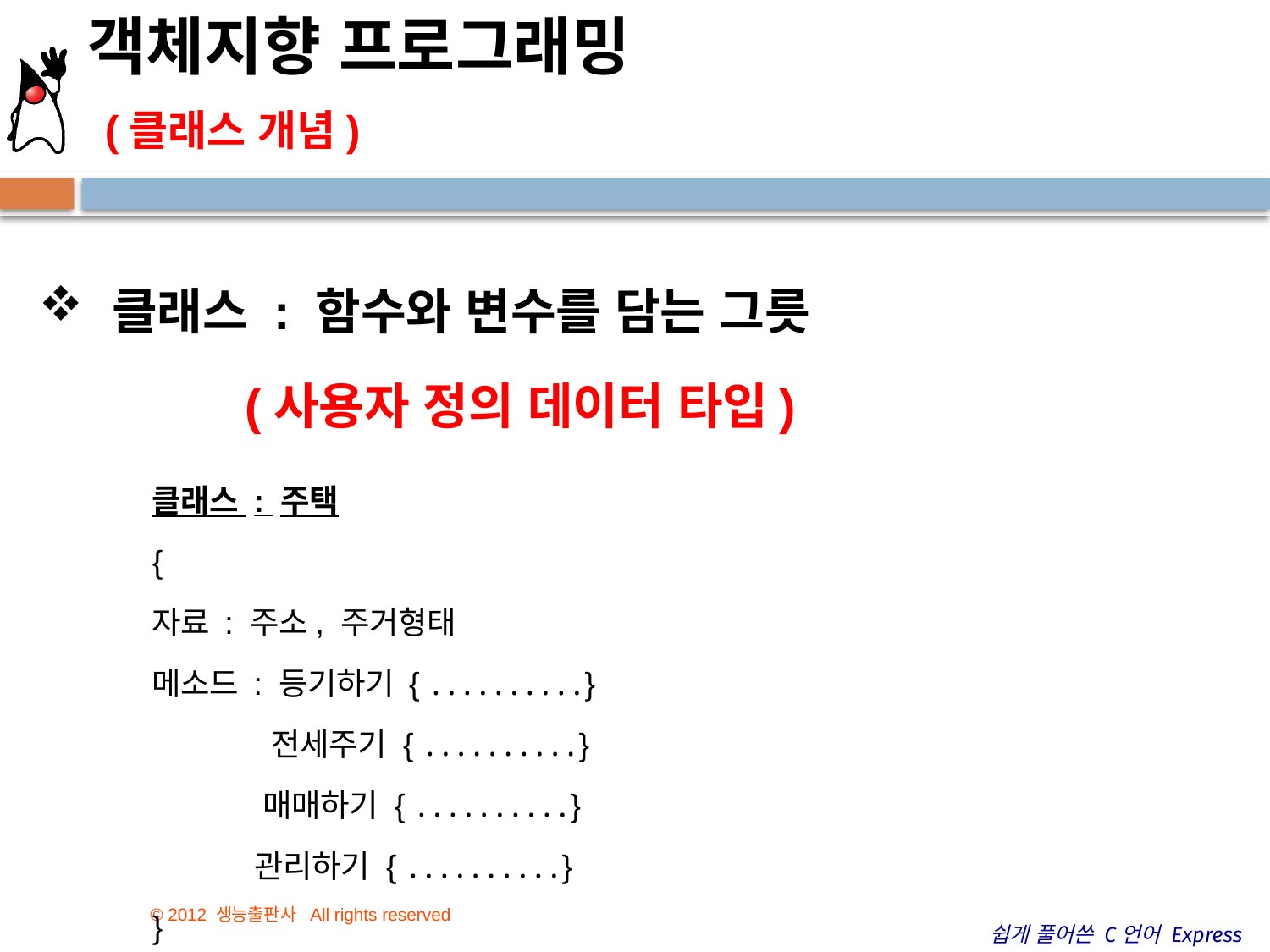

객체지향 프로그래밍
 (클래스 개념)
 클래스 : 함수와 변수를 담는 그릇
               (사용자 정의 데이터 타입)
클래스 : 주택
{
자료 : 주소, 주거형태
메소드 : 등기하기 { ․․․․․․․․․․}
             전세주기 { ․․․․․․․․․․}
            매매하기 { ․․․․․․․․․․}
           관리하기 { ․․․․․․․․․․}
}